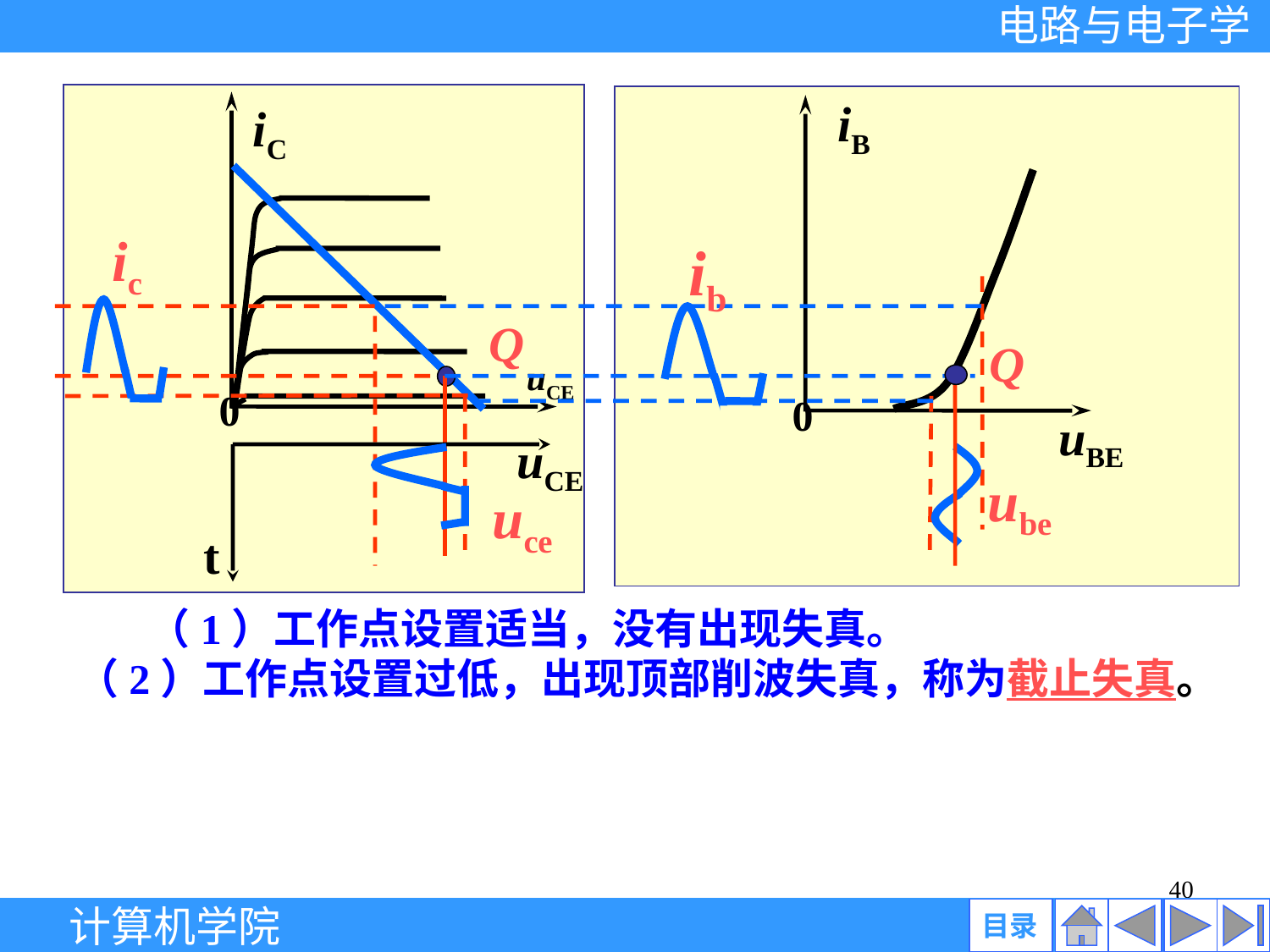

iC

uCE

0

iB

0
uBE

ic

ib

Q

Q

uCE

t

uce

ube
（1）工作点设置适当，没有出现失真。
（2）工作点设置过低，出现顶部削波失真，称为截止失真。